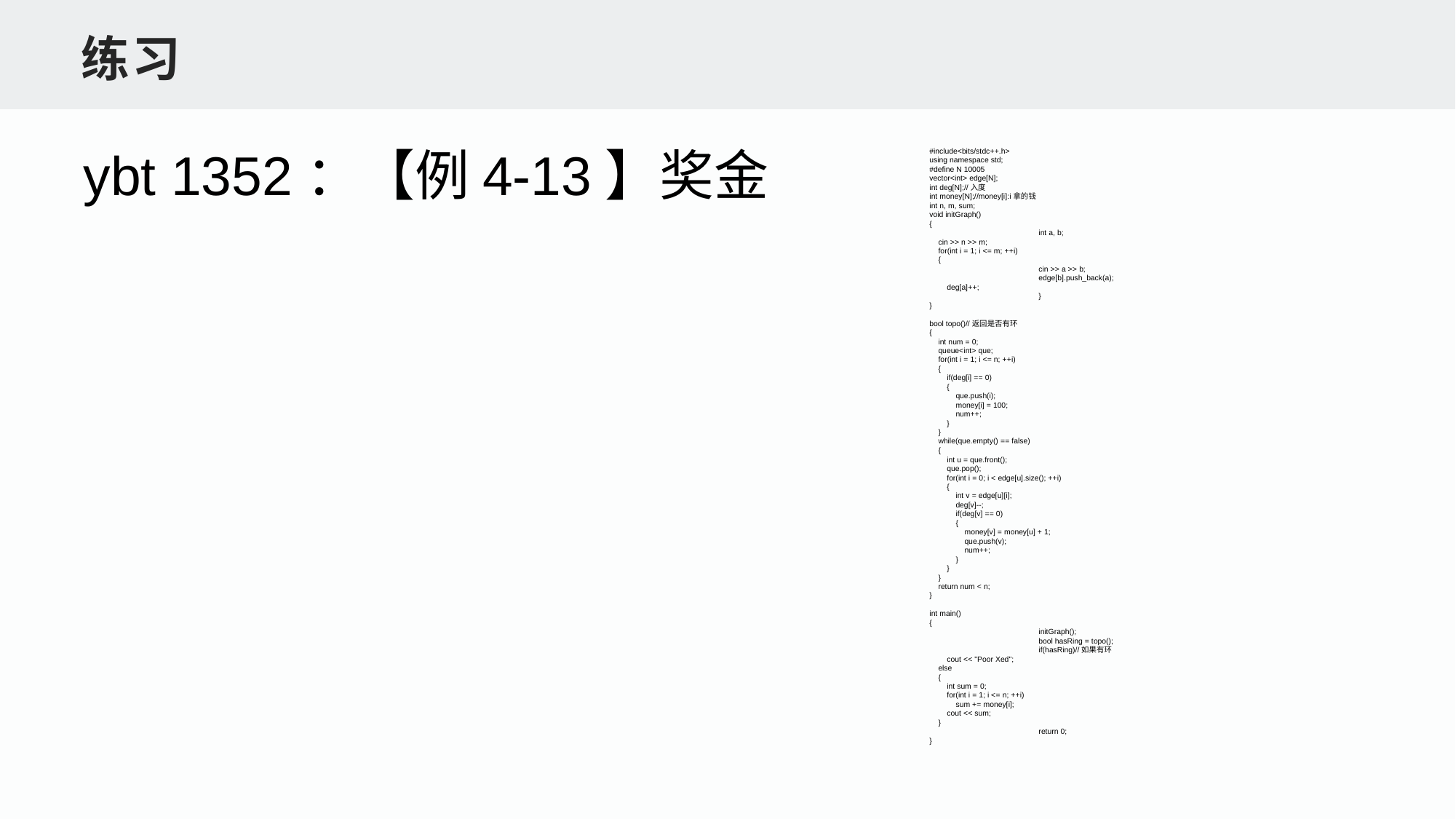

练习
ybt 1352：【例4-13】奖金
#include<bits/stdc++.h>
using namespace std;
#define N 10005
vector<int> edge[N];
int deg[N];//入度
int money[N];//money[i]:i拿的钱
int n, m, sum;
void initGraph()
{
	int a, b;
    cin >> n >> m;
    for(int i = 1; i <= m; ++i)
    {
    	cin >> a >> b;
    	edge[b].push_back(a);
        deg[a]++;
	}
}

bool topo()//返回是否有环
{
    int num = 0;
    queue<int> que;
    for(int i = 1; i <= n; ++i)
    {
        if(deg[i] == 0)
        {
            que.push(i);
            money[i] = 100;
            num++;
        }
    }
    while(que.empty() == false)
    {
        int u = que.front();
        que.pop();
        for(int i = 0; i < edge[u].size(); ++i)
        {
            int v = edge[u][i];
            deg[v]--;
            if(deg[v] == 0)
            {
                money[v] = money[u] + 1;
                que.push(v);
                num++;
            }
        }
    }
    return num < n;
}

int main()
{
	initGraph();
	bool hasRing = topo();
	if(hasRing)//如果有环
        cout << "Poor Xed";
    else
    {
        int sum = 0;
        for(int i = 1; i <= n; ++i)
            sum += money[i];
        cout << sum;
    }
	return 0;
}
11